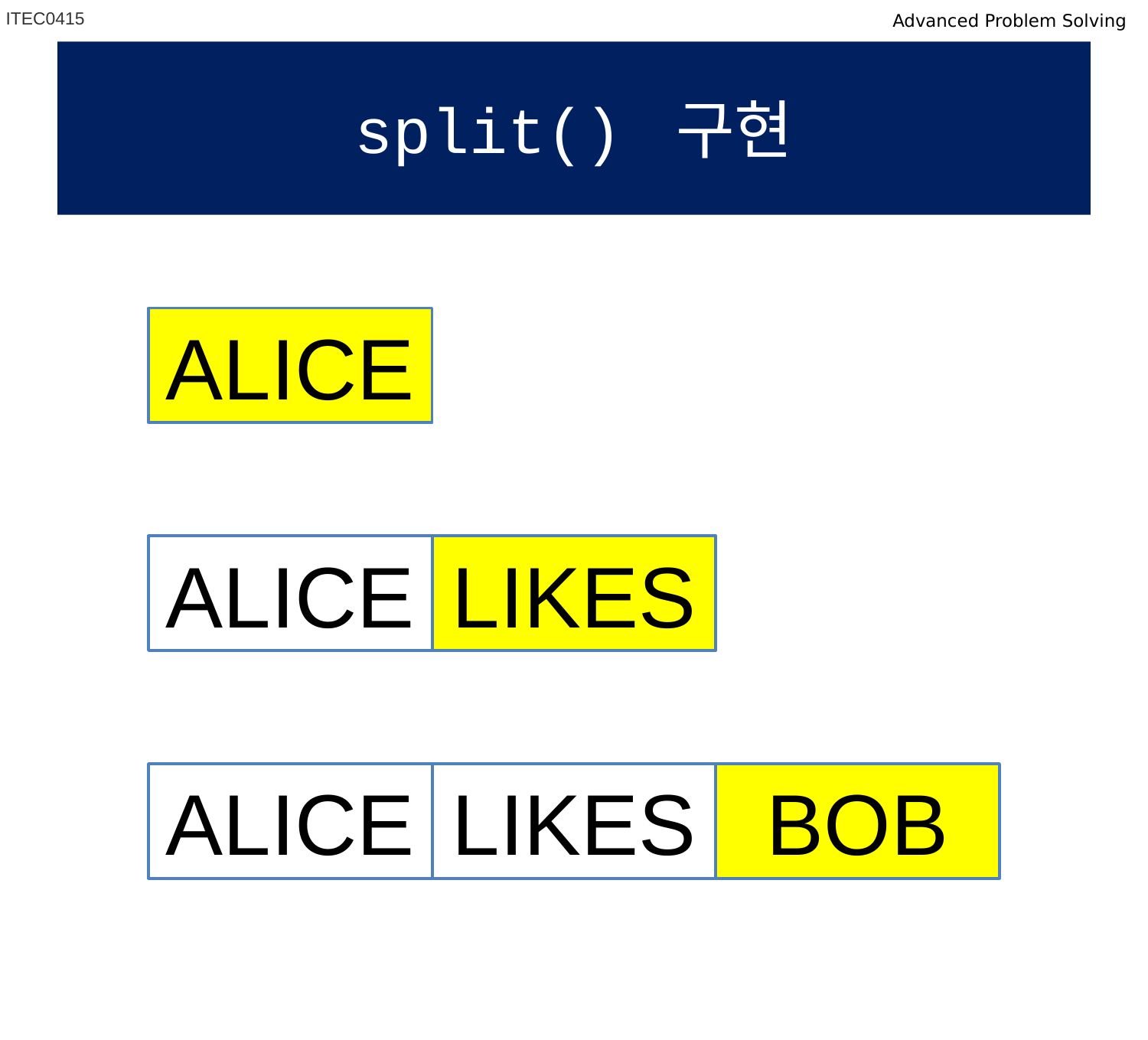

ITEC0415
Advanced Problem Solving
# split() 구현
ALICE
ALICE
LIKES
ALICE
LIKES
BOB